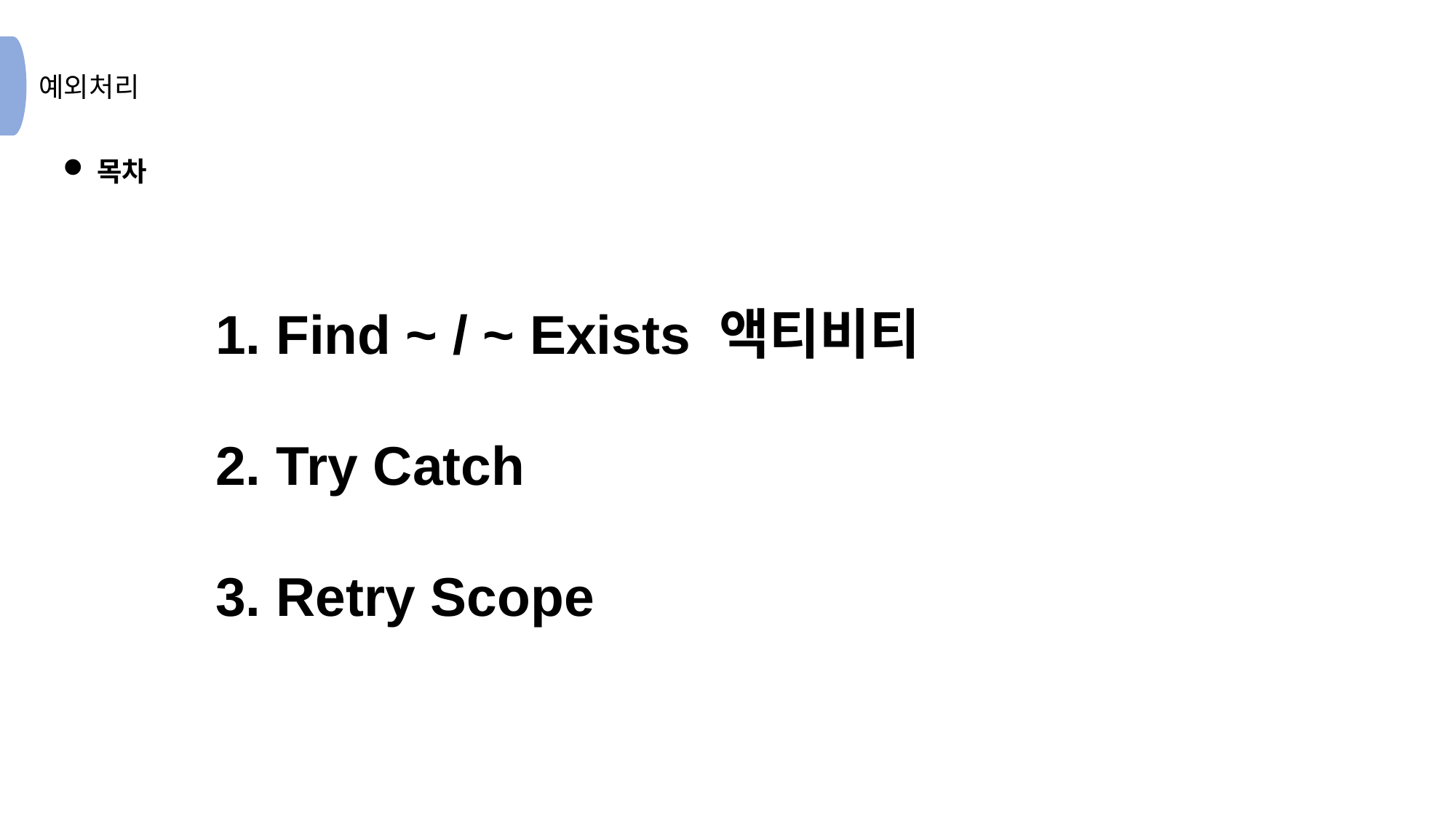

목차
 Find ~ / ~ Exists 액티비티
 Try Catch
 Retry Scope